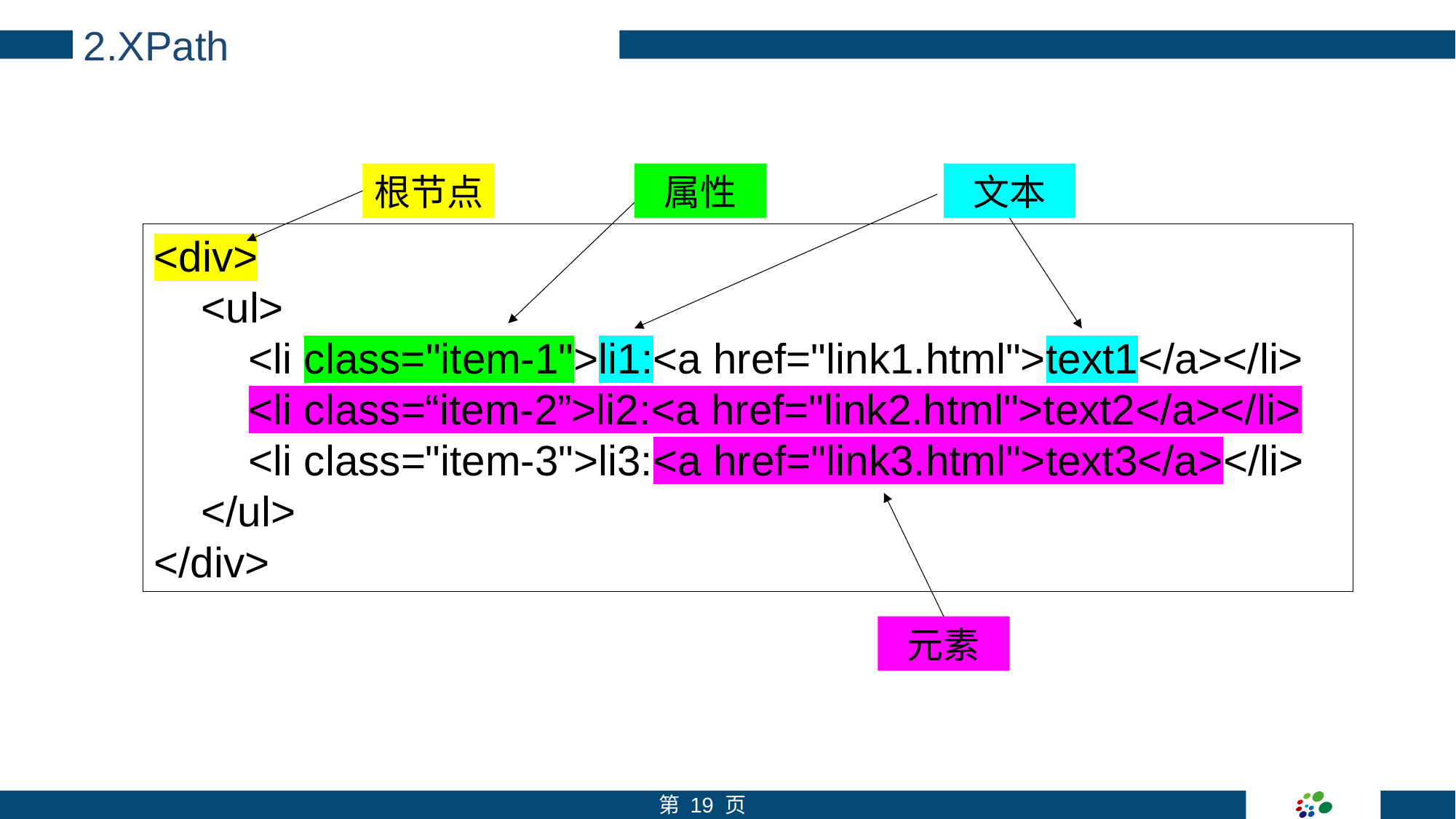

2.XPath
根节点
属性
文本
<div>
    <ul>
        <li class="item-1">li1:<a href="link1.html">text1</a></li>
        <li class=“item-2”>li2:<a href="link2.html">text2</a></li>
        <li class="item-3">li3:<a href="link3.html">text3</a></li>
    </ul>
</div>
元素